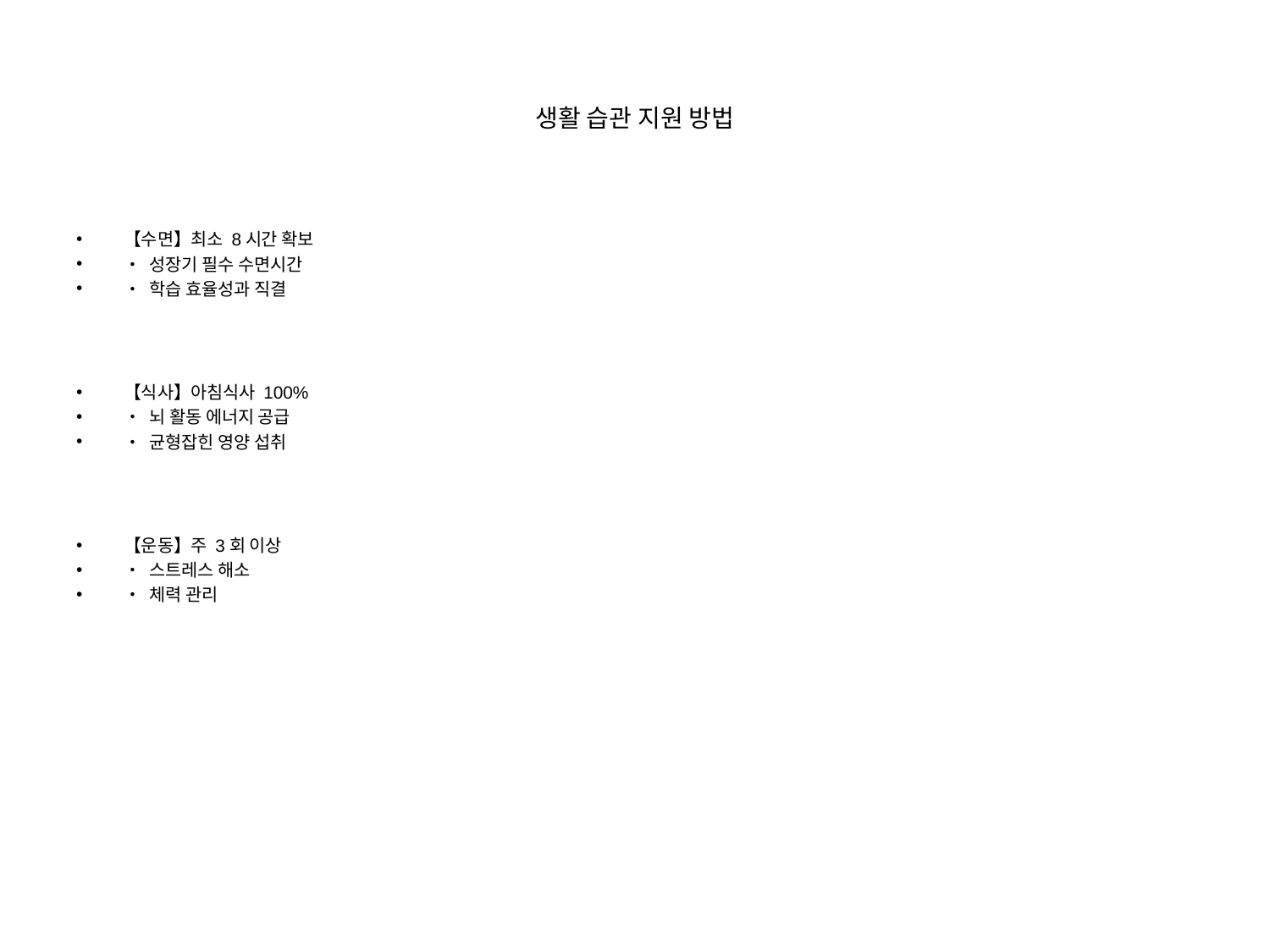

# 생활 습관 지원 방법
【수면】최소 8시간 확보
• 성장기 필수 수면시간
• 학습 효율성과 직결

【식사】아침식사 100%
• 뇌 활동 에너지 공급
• 균형잡힌 영양 섭취

【운동】주 3회 이상
• 스트레스 해소
• 체력 관리